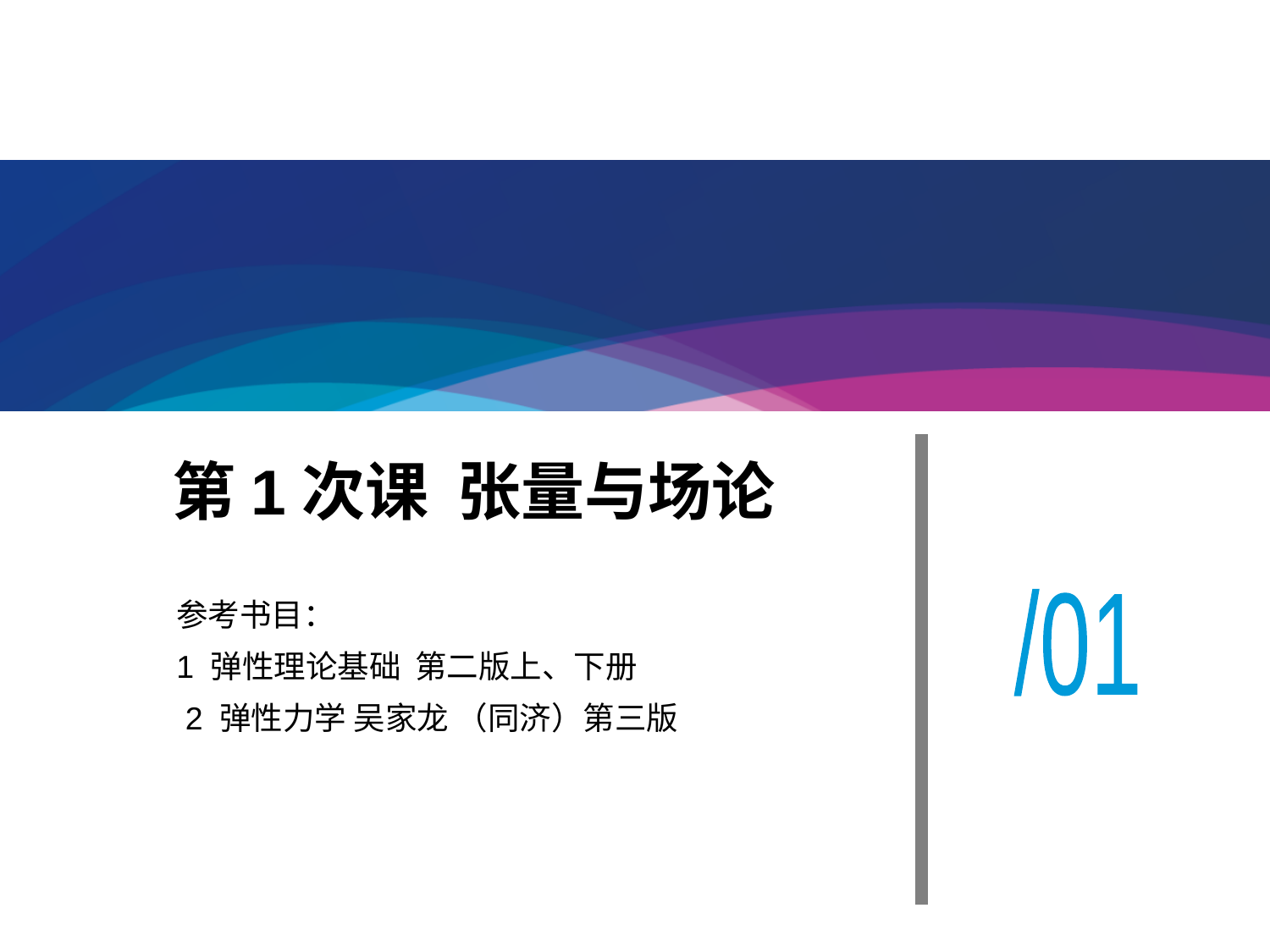

第1次课  张量与场论
/01
参考书目：
1 弹性理论基础  第二版上、下册
 2 弹性力学 吴家龙 （同济）第三版